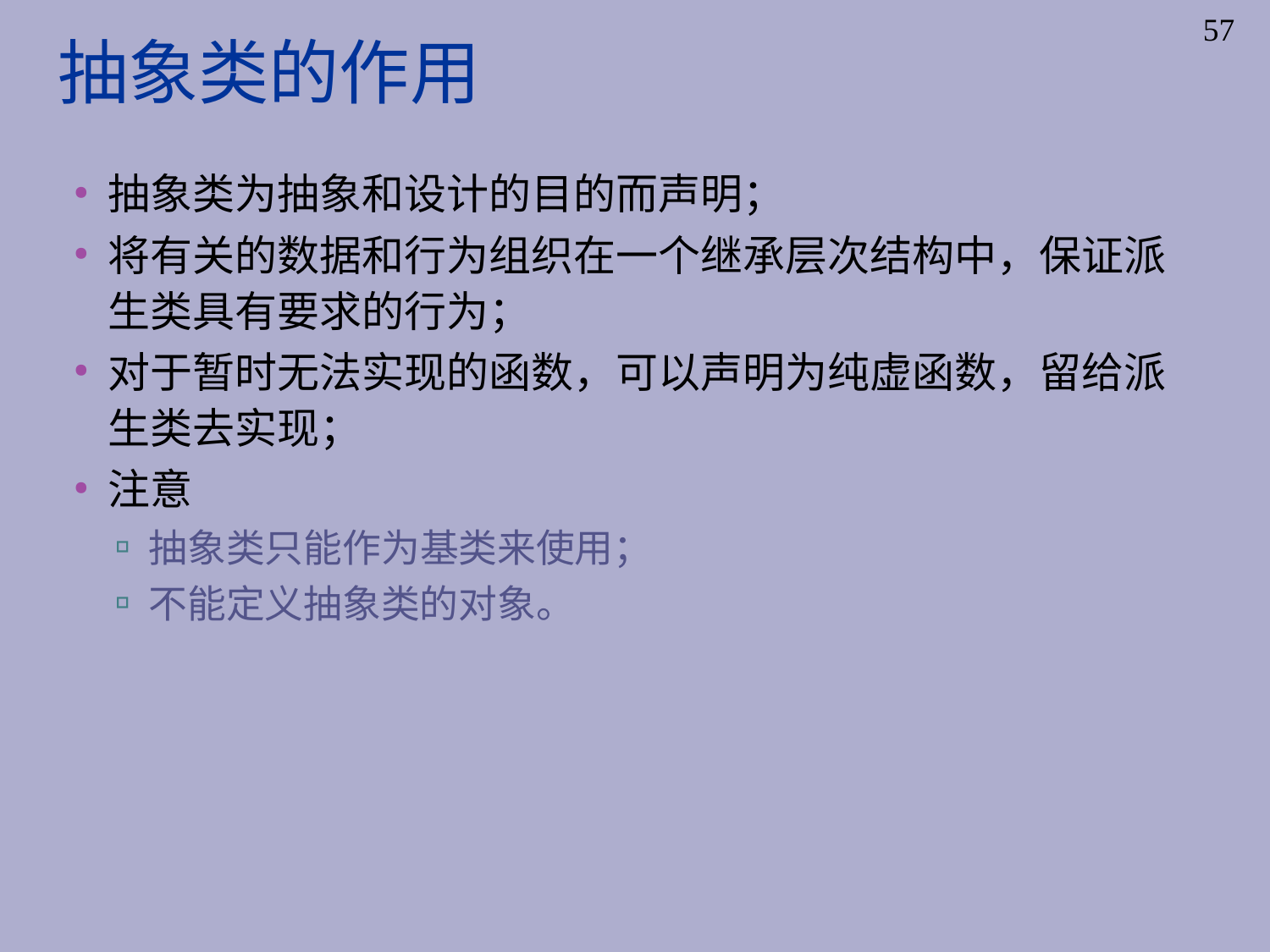

# 抽象类的作用
57
抽象类为抽象和设计的目的而声明；
将有关的数据和行为组织在一个继承层次结构中，保证派生类具有要求的行为；
对于暂时无法实现的函数，可以声明为纯虚函数，留给派生类去实现；
注意
抽象类只能作为基类来使用；
不能定义抽象类的对象。